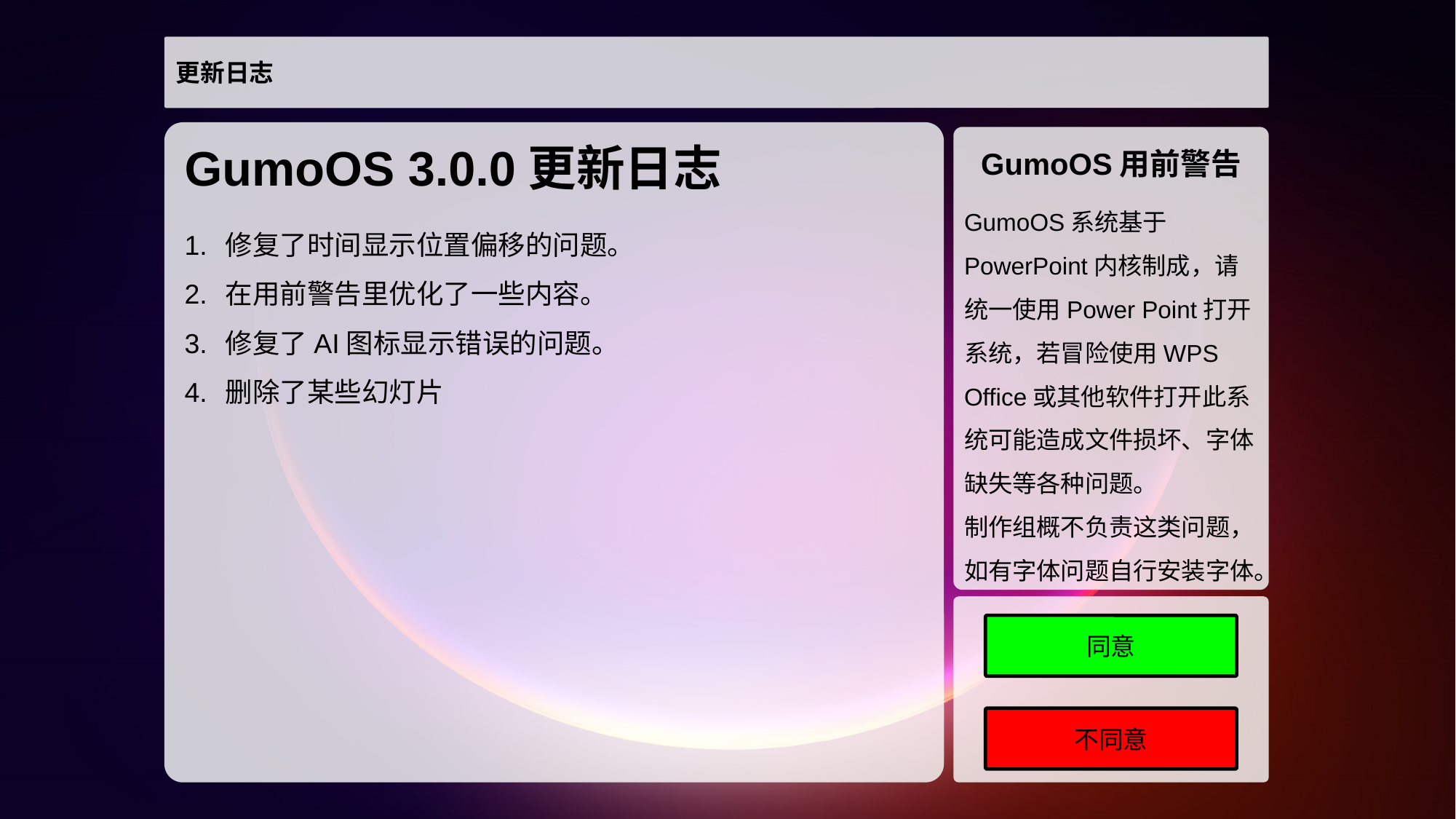

更新日志

GumoOS 3.0.0更新日志
GumoOS用前警告
GumoOS系统基于PowerPoint内核制成，请统一使用Power Point打开系统，若冒险使用WPS Office或其他软件打开此系统可能造成文件损坏、字体缺失等各种问题。
制作组概不负责这类问题，如有字体问题自行安装字体。
修复了时间显示位置偏移的问题。
在用前警告里优化了一些内容。
修复了AI图标显示错误的问题。
删除了某些幻灯片

同意
不同意